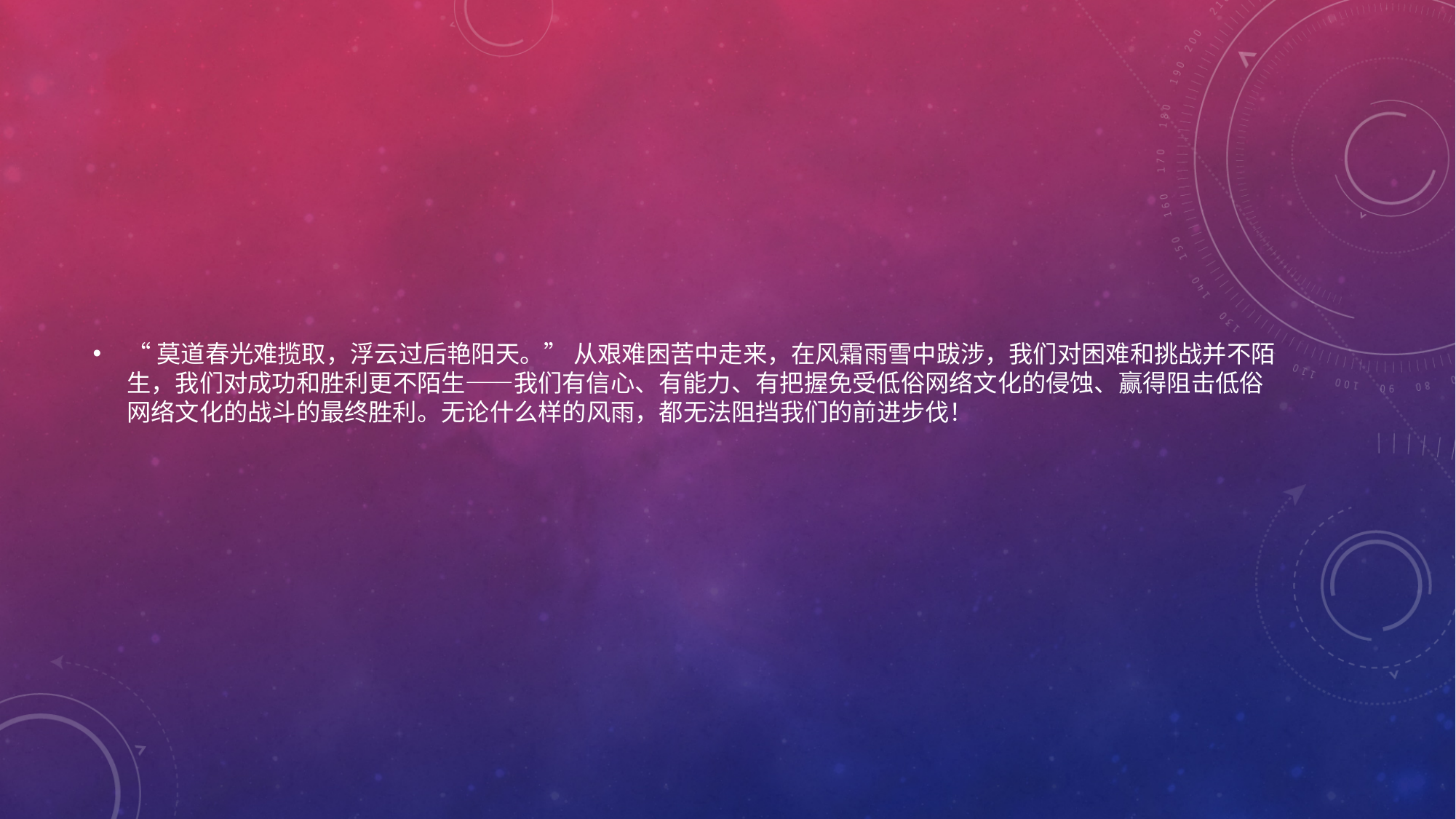

“莫道春光难揽取，浮云过后艳阳天。” 从艰难困苦中走来，在风霜雨雪中跋涉，我们对困难和挑战并不陌生，我们对成功和胜利更不陌生——我们有信心、有能力、有把握免受低俗网络文化的侵蚀、赢得阻击低俗网络文化的战斗的最终胜利。无论什么样的风雨，都无法阻挡我们的前进步伐！